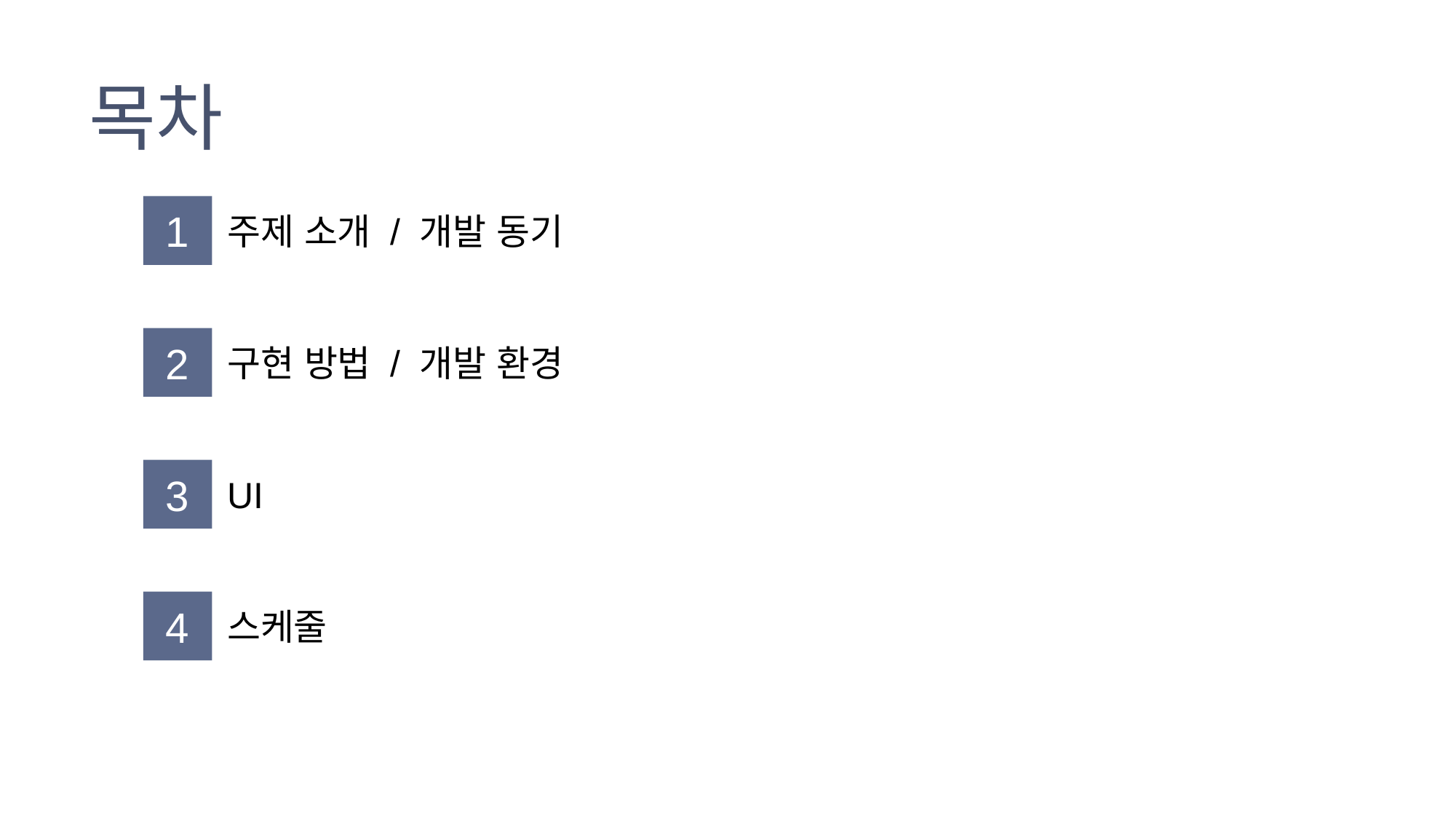

목차
1
주제 소개 / 개발 동기
2
구현 방법 / 개발 환경
3
UI
4
스케줄